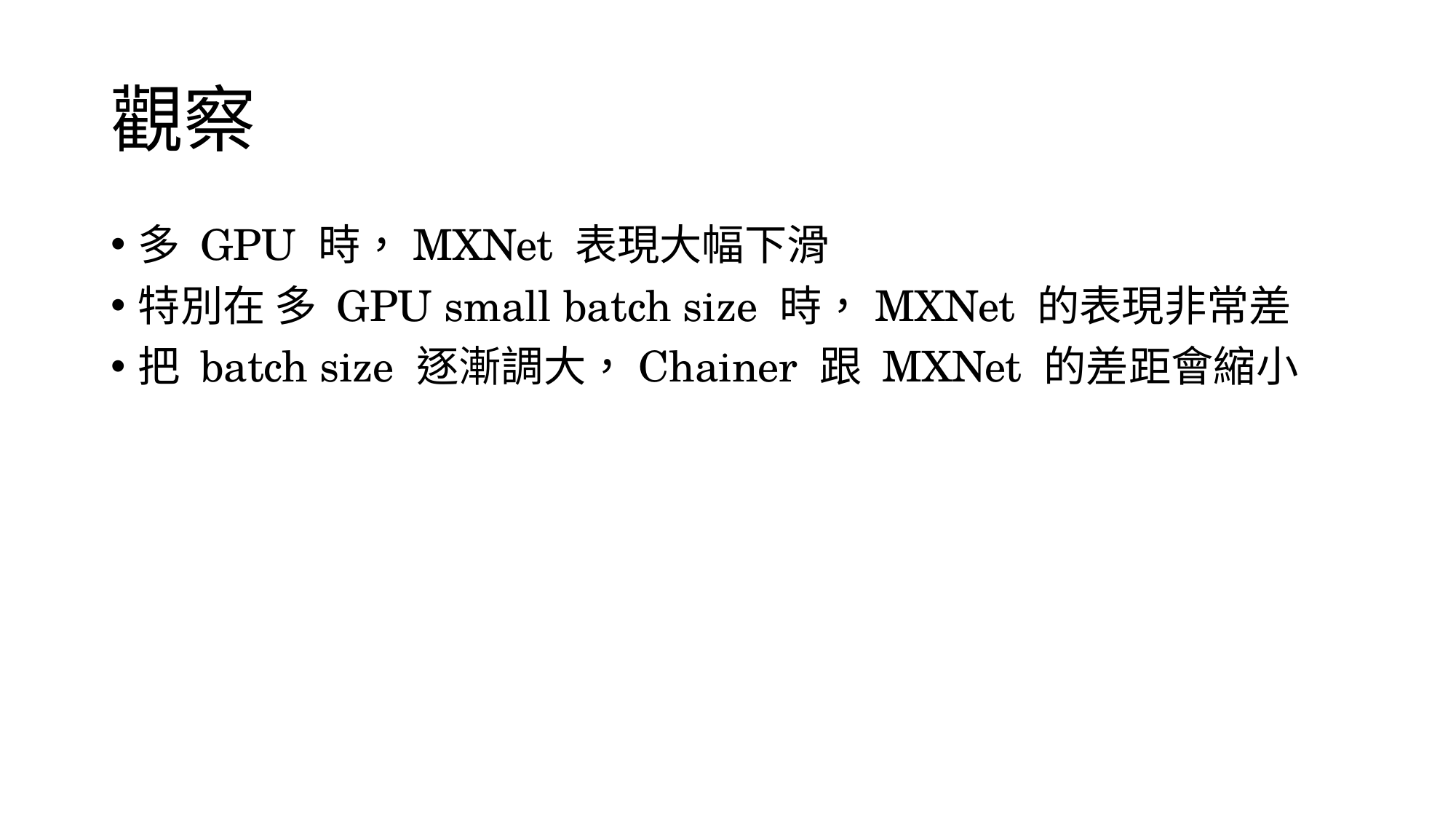

# 觀察
多 GPU 時，MXNet 表現大幅下滑
特別在 多 GPU small batch size 時，MXNet 的表現非常差
把 batch size 逐漸調大，Chainer 跟 MXNet 的差距會縮小